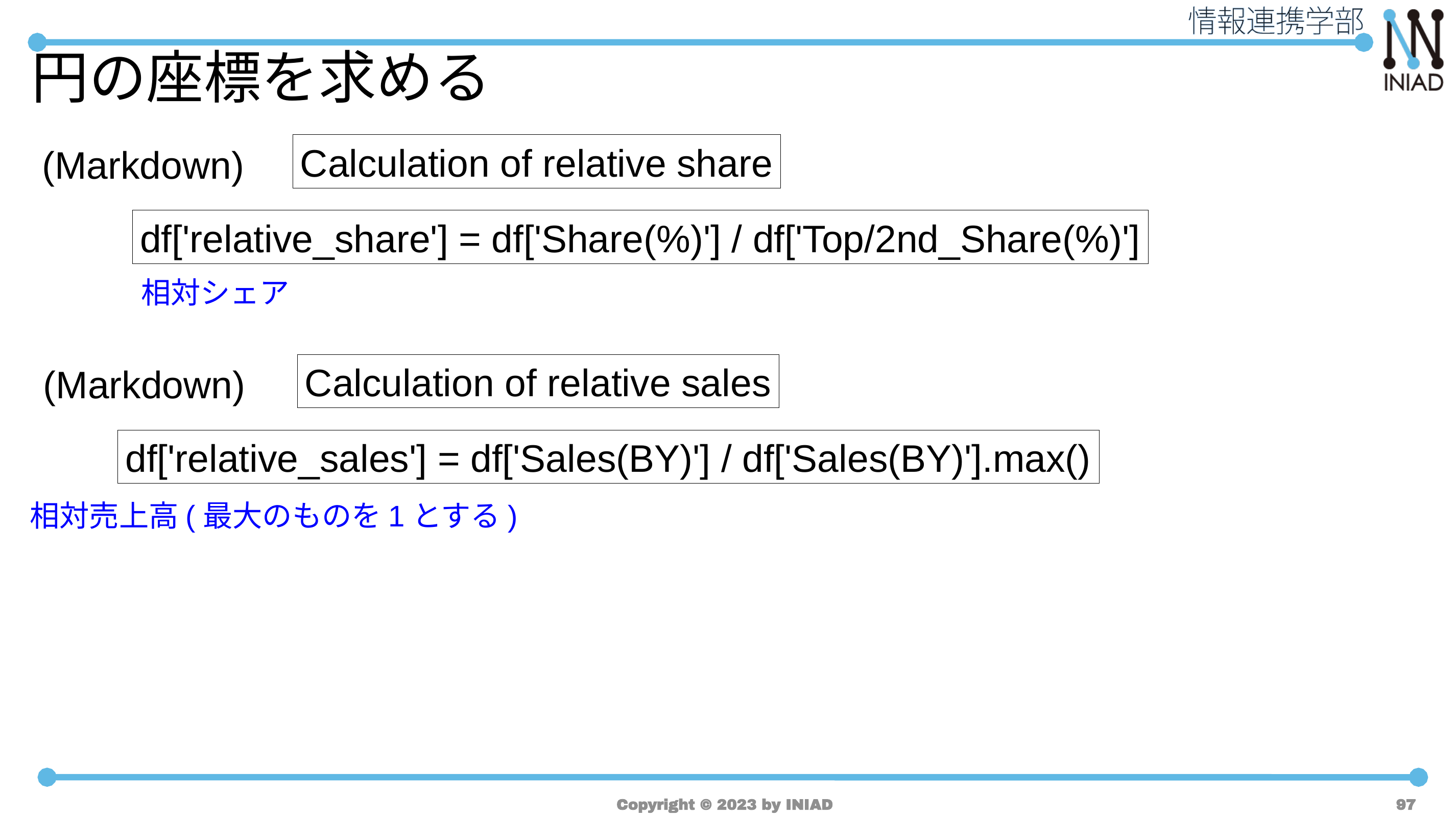

# 円の座標を求める
Calculation of relative share
(Markdown)
df['relative_share'] = df['Share(%)'] / df['Top/2nd_Share(%)']
相対シェア
Calculation of relative sales
(Markdown)
df['relative_sales'] = df['Sales(BY)'] / df['Sales(BY)'].max()
相対売上高(最大のものを1とする)
Copyright © 2023 by INIAD
97